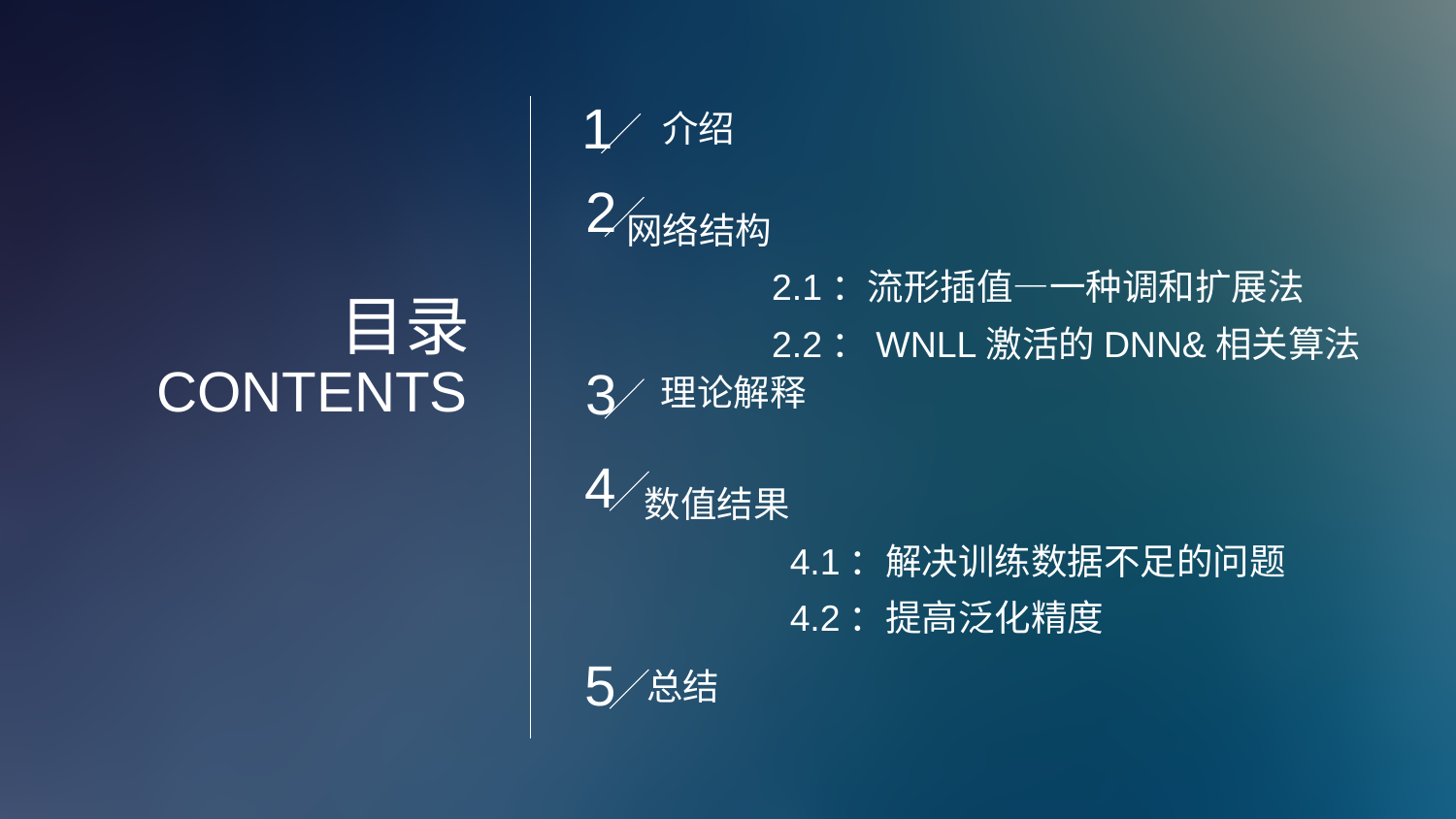

1
介绍
2
网络结构
	2.1：流形插值—一种调和扩展法
	2.2：WNLL激活的DNN&相关算法
目录
CONTENTS
3
理论解释
4
数值结果
	4.1：解决训练数据不足的问题
	4.2：提高泛化精度
5
总结